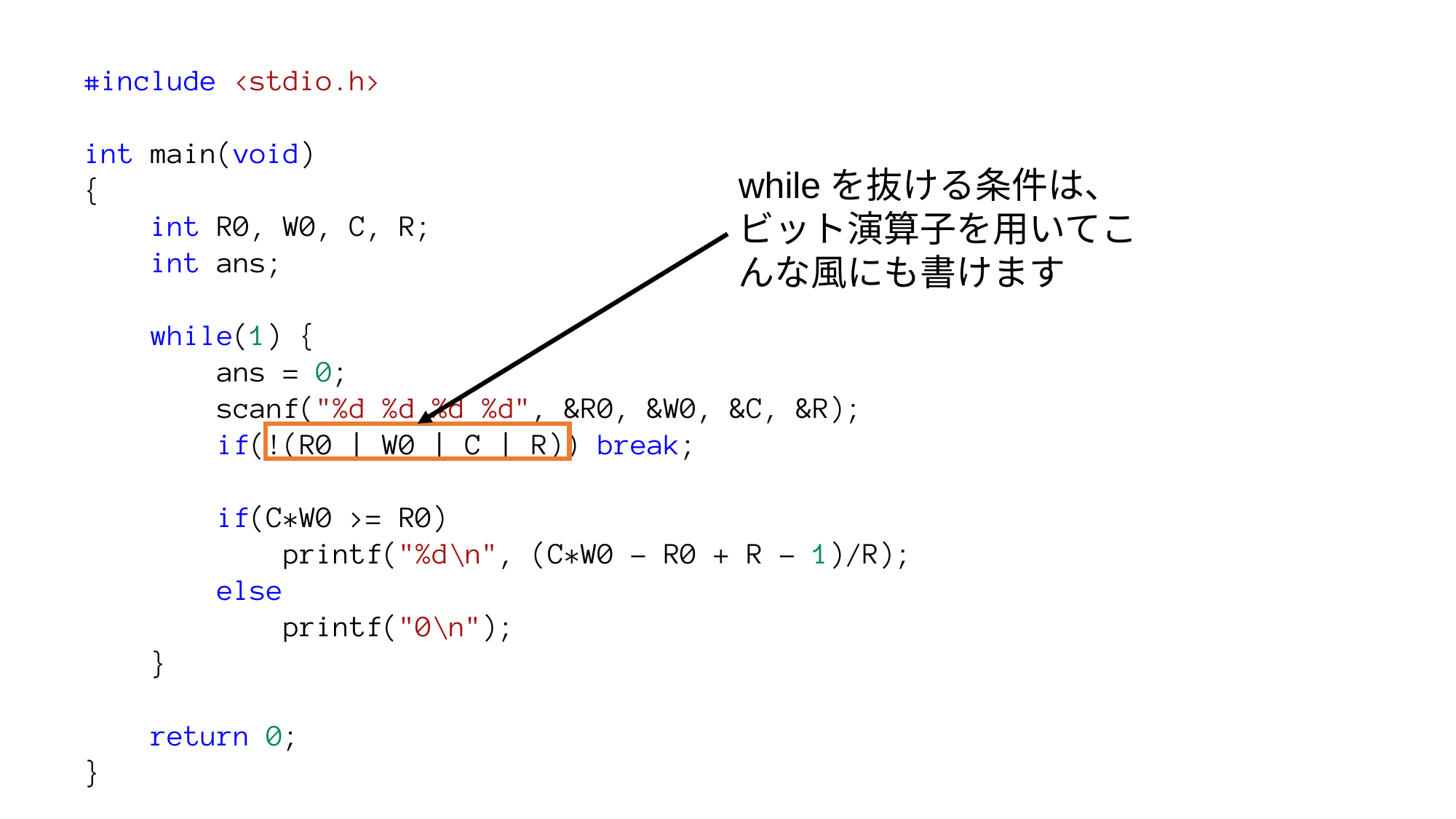

#include <stdio.h>
int main(void)
{
    int R0, W0, C, R;
    int ans;

    while(1) {
        ans = 0;
        scanf("%d %d %d %d", &R0, &W0, &C, &R);
        if(!(R0 | W0 | C | R)) break;

        if(C*W0 >= R0)
            printf("%d\n", (C*W0 - R0 + R - 1)/R);
        else
            printf("0\n");
    }

    return 0;
}
whileを抜ける条件は、ビット演算子を用いてこんな風にも書けます